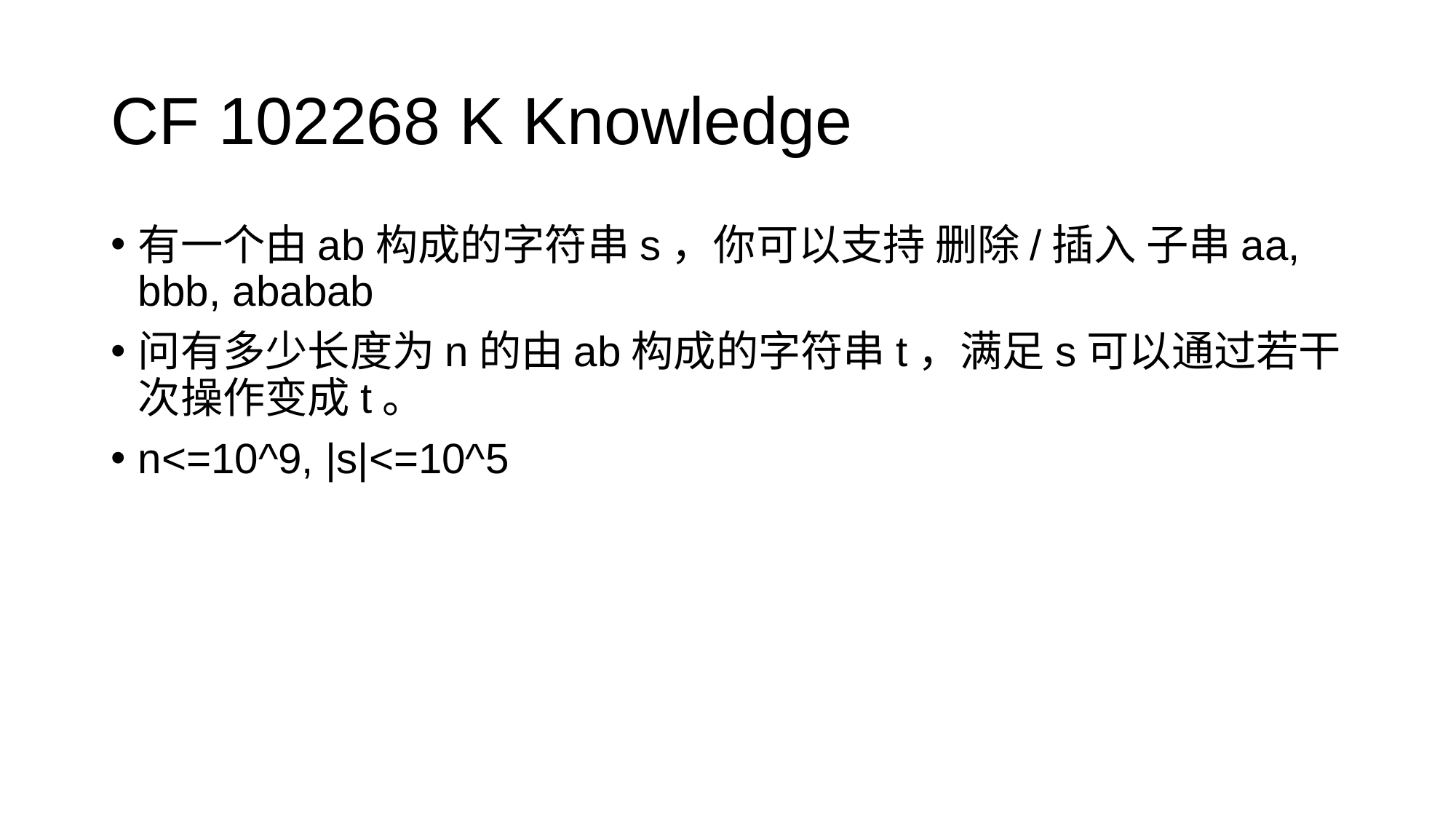

# CF 102268 K Knowledge
有一个由ab构成的字符串s，你可以支持 删除/插入 子串aa, bbb, ababab
问有多少长度为n的由ab构成的字符串t，满足s可以通过若干次操作变成t。
n<=10^9, |s|<=10^5